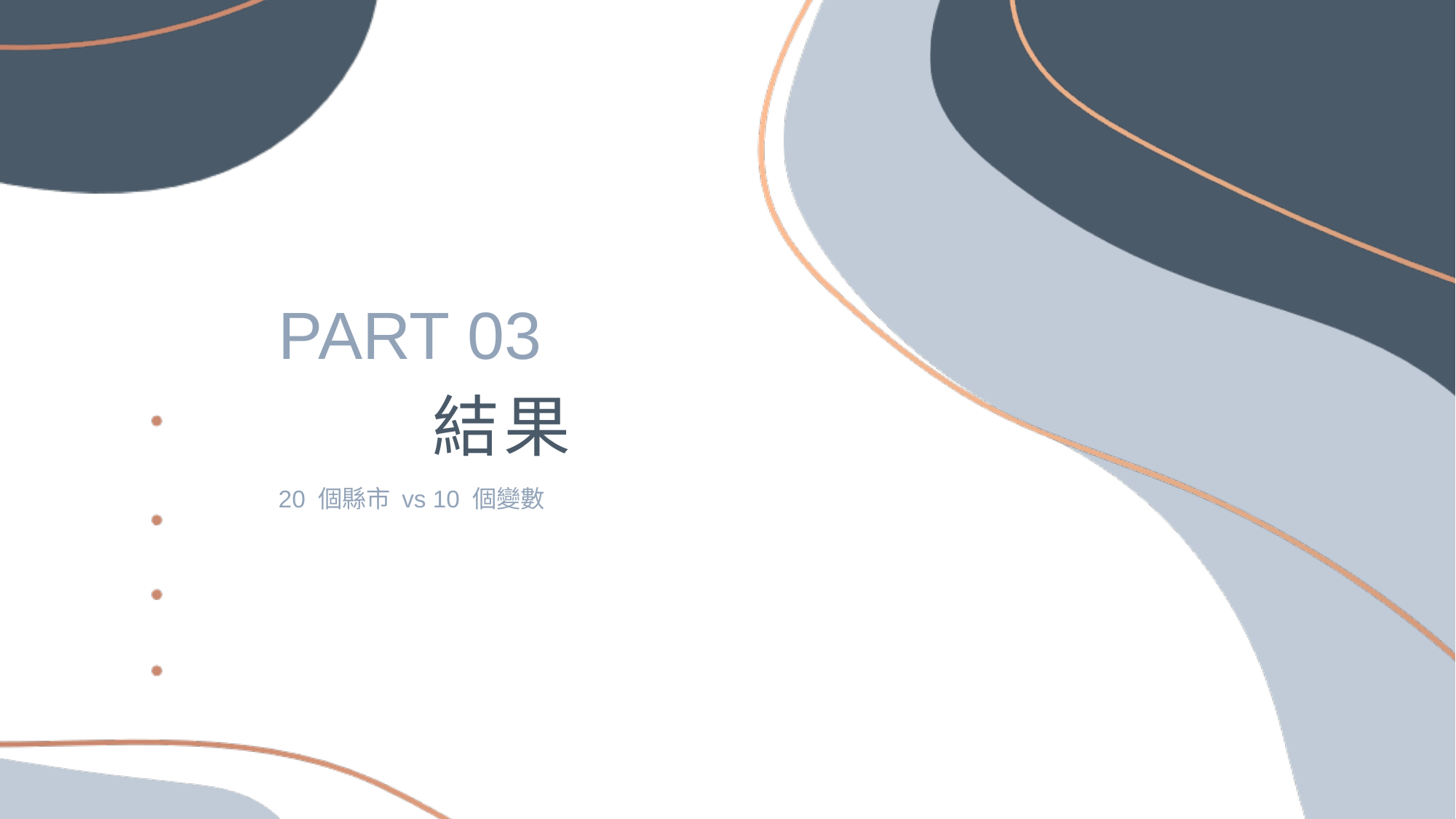

PART 03
結果
20 個縣市 vs 10 個變數